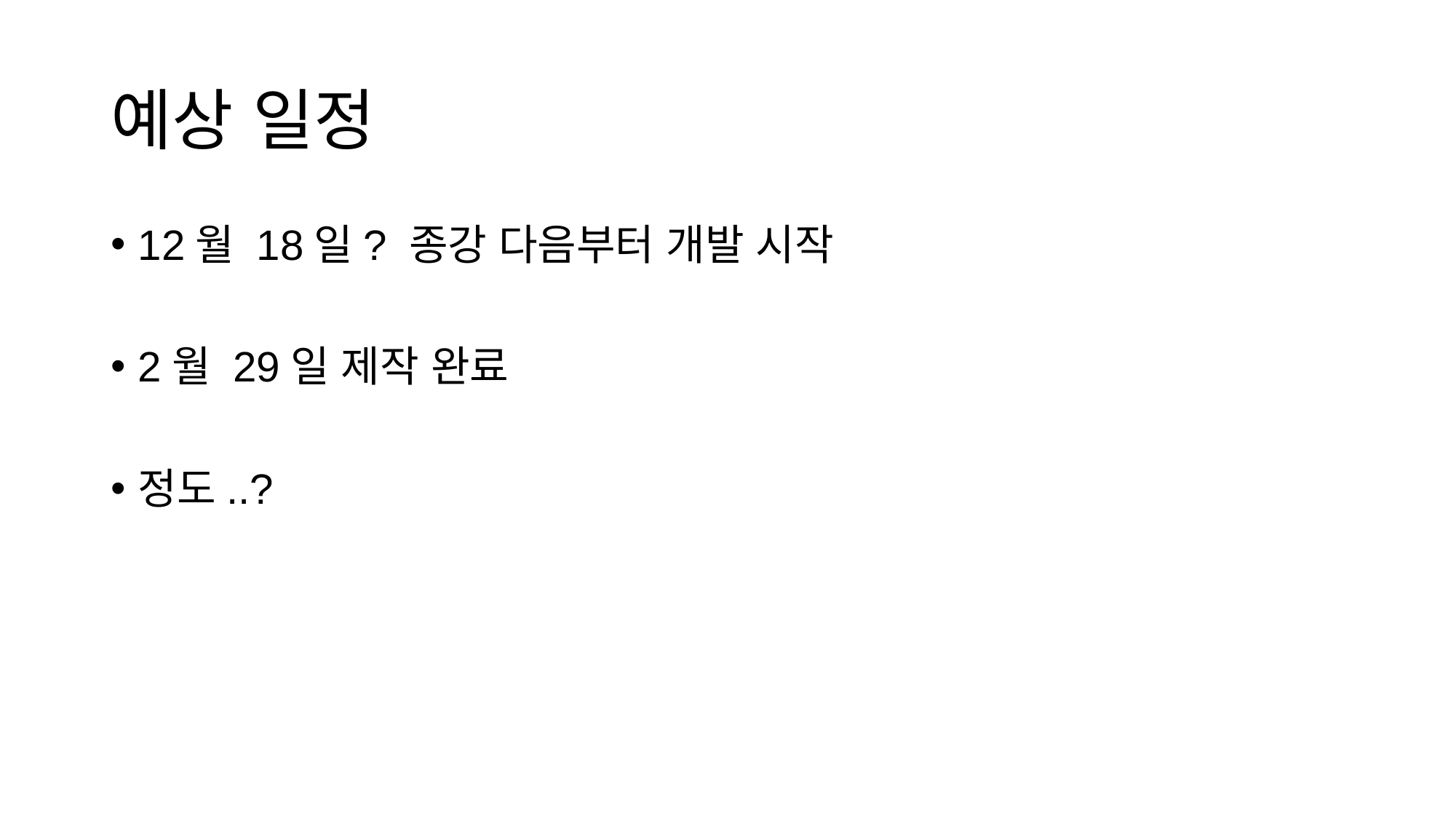

# 예상 일정
12월 18일? 종강 다음부터 개발 시작

2월 29일 제작 완료

정도..?